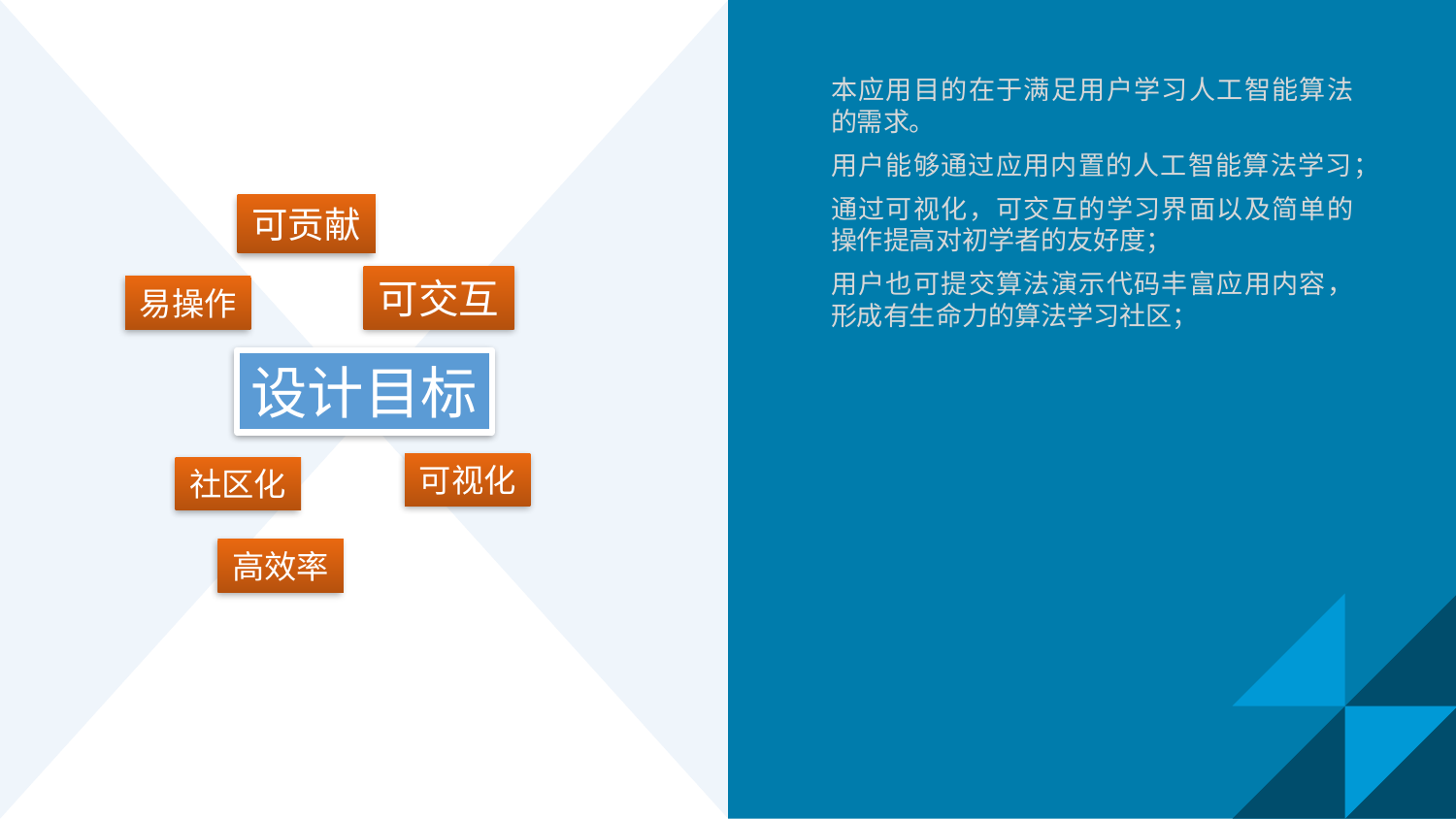

本应用目的在于满足用户学习人工智能算法的需求。
用户能够通过应用内置的人工智能算法学习；
通过可视化，可交互的学习界面以及简单的操作提高对初学者的友好度；
用户也可提交算法演示代码丰富应用内容，形成有生命力的算法学习社区；
可贡献
可交互
易操作
设计目标
可视化
社区化
高效率